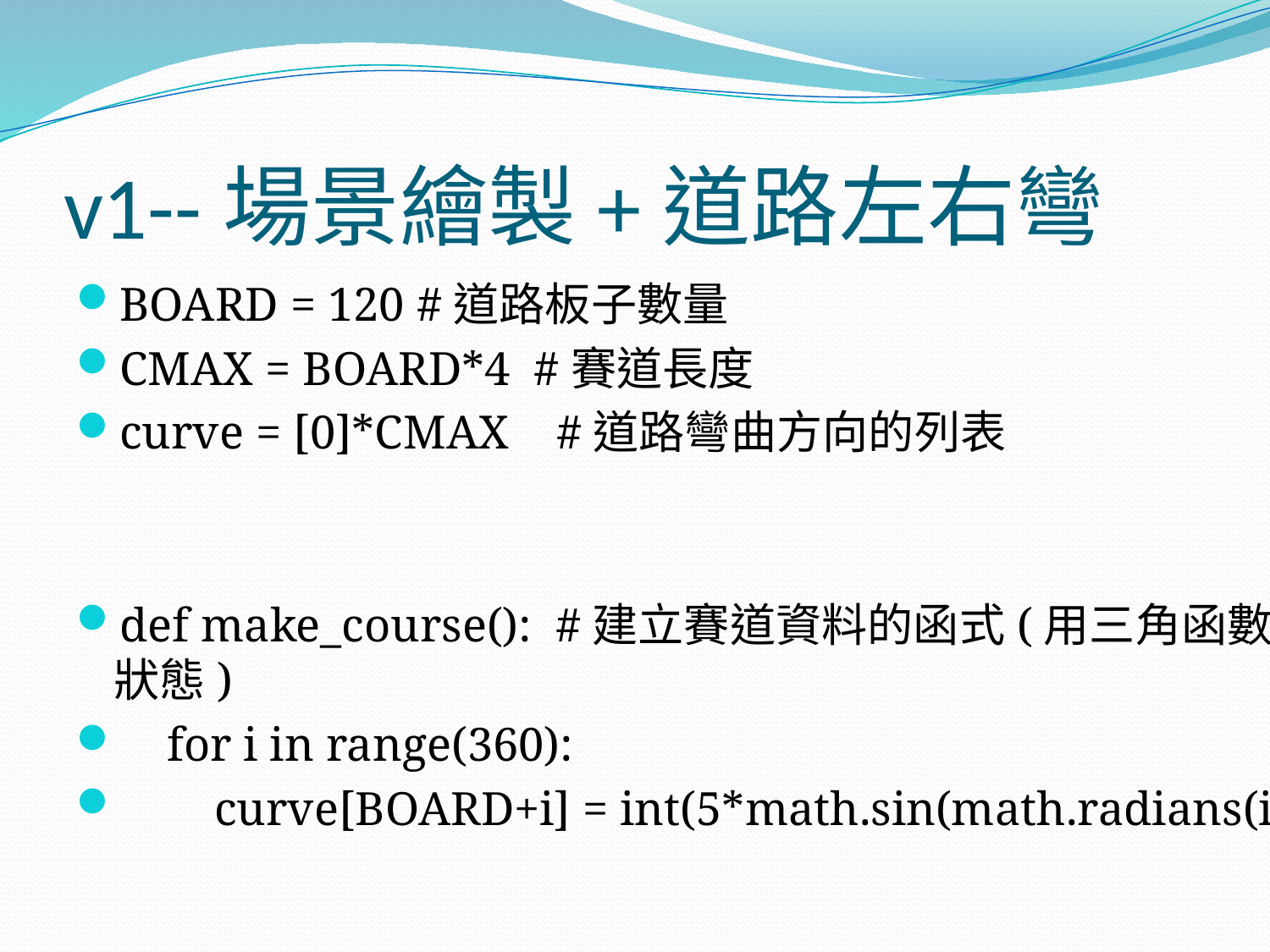

# v1--場景繪製+道路左右彎
BOARD = 120 #道路板子數量
CMAX = BOARD*4  #賽道長度
curve = [0]*CMAX    #道路彎曲方向的列表

def make_course():  #建立賽道資料的函式(用三角函數計算並代入道路的彎曲狀態)
    for i in range(360):
        curve[BOARD+i] = int(5*math.sin(math.radians(i)))